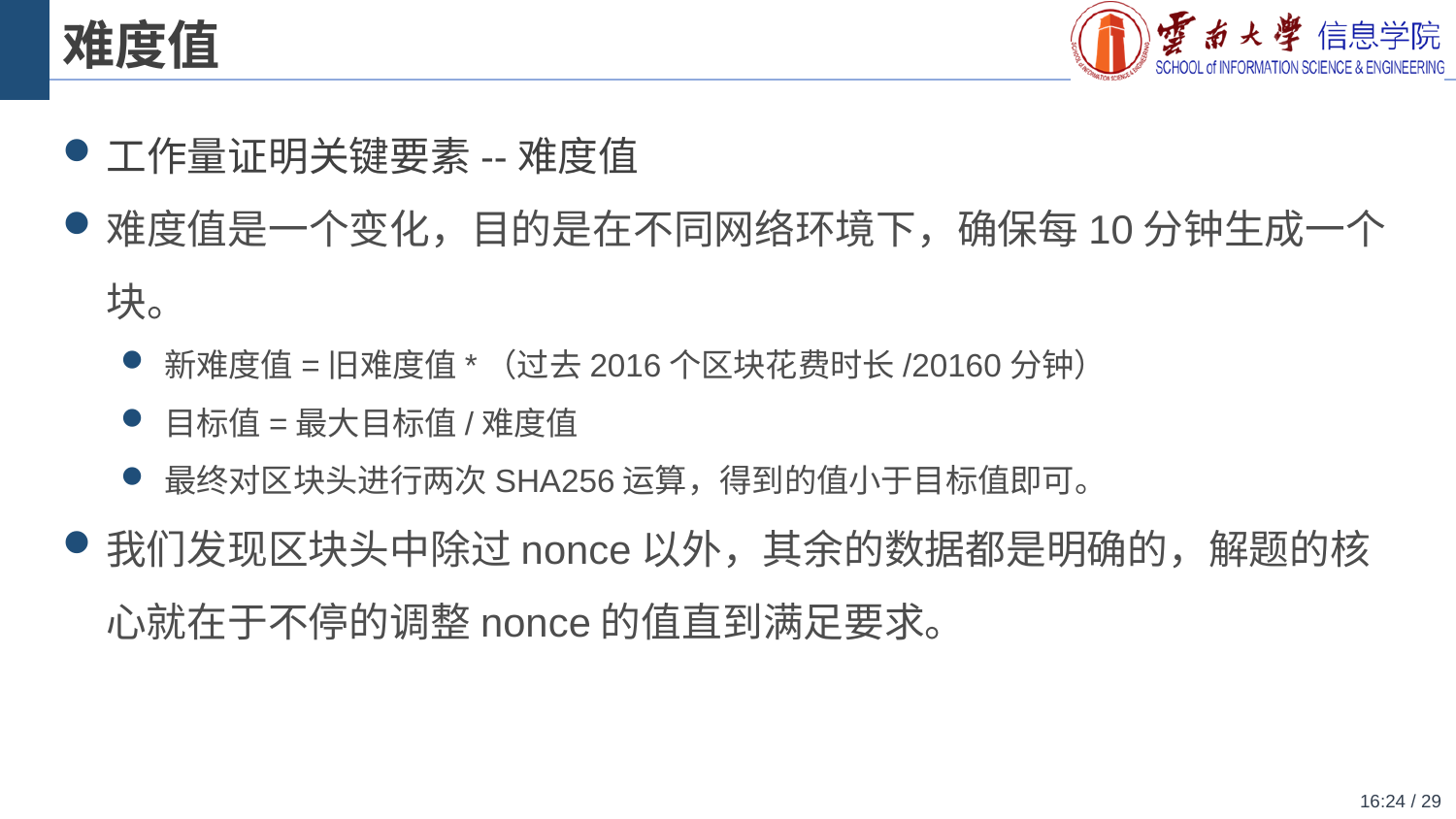

# 难度值
工作量证明关键要素--难度值
难度值是一个变化，目的是在不同网络环境下，确保每10分钟生成一个块。
新难度值=旧难度值*（过去2016个区块花费时长/20160分钟）
目标值=最大目标值/难度值
最终对区块头进行两次SHA256运算，得到的值小于目标值即可。
我们发现区块头中除过nonce以外，其余的数据都是明确的，解题的核心就在于不停的调整nonce的值直到满足要求。